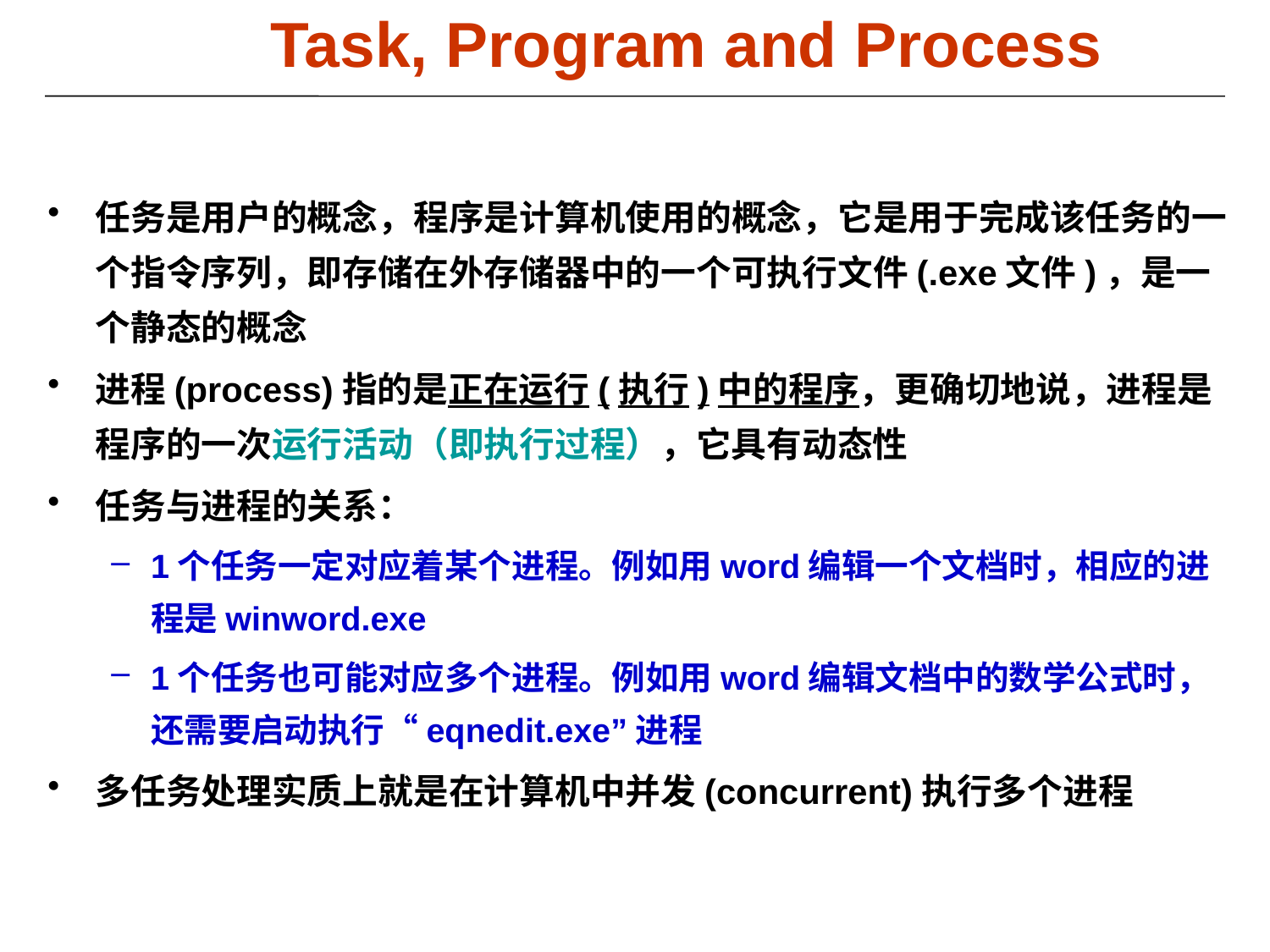

# Task, Program and Process
任务是用户的概念，程序是计算机使用的概念，它是用于完成该任务的一个指令序列，即存储在外存储器中的一个可执行文件(.exe文件)，是一个静态的概念
进程(process)指的是正在运行(执行)中的程序，更确切地说，进程是程序的一次运行活动（即执行过程），它具有动态性
任务与进程的关系：
1个任务一定对应着某个进程。例如用word编辑一个文档时，相应的进程是winword.exe
1个任务也可能对应多个进程。例如用word编辑文档中的数学公式时，还需要启动执行“eqnedit.exe”进程
多任务处理实质上就是在计算机中并发(concurrent)执行多个进程